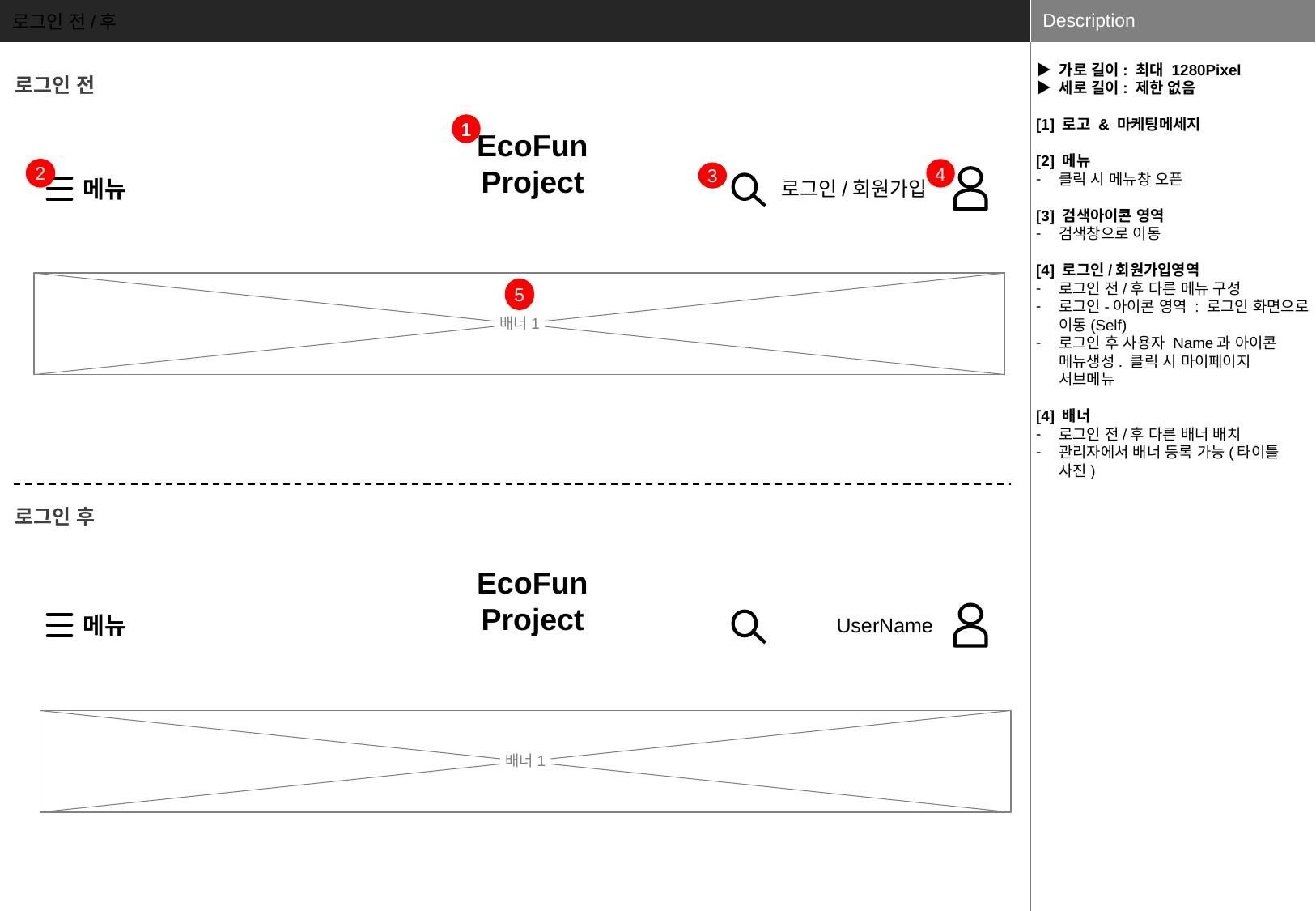

로그인 전/후

▶ 가로 길이: 최대 1280Pixel
▶ 세로 길이: 제한 없음

[1] 로고 & 마케팅메세지

[2] 메뉴
클릭 시 메뉴창 오픈

[3] 검색아이콘 영역
검색창으로 이동

[4] 로그인/회원가입영역
로그인 전/후 다른 메뉴 구성
로그인-아이콘 영역 : 로그인 화면으로 이동(Self)
로그인 후 사용자 Name과 아이콘 메뉴생성. 클릭 시 마이페이지 서브메뉴

[4] 배너
로그인 전/후 다른 배너 배치
관리자에서 배너 등록 가능(타이틀 사진)

로그인 전
1
EcoFun Project
2
4

3

로그인/회원가입
메뉴

5
배너1
로그인 후
EcoFun Project

UserName
메뉴

배너1